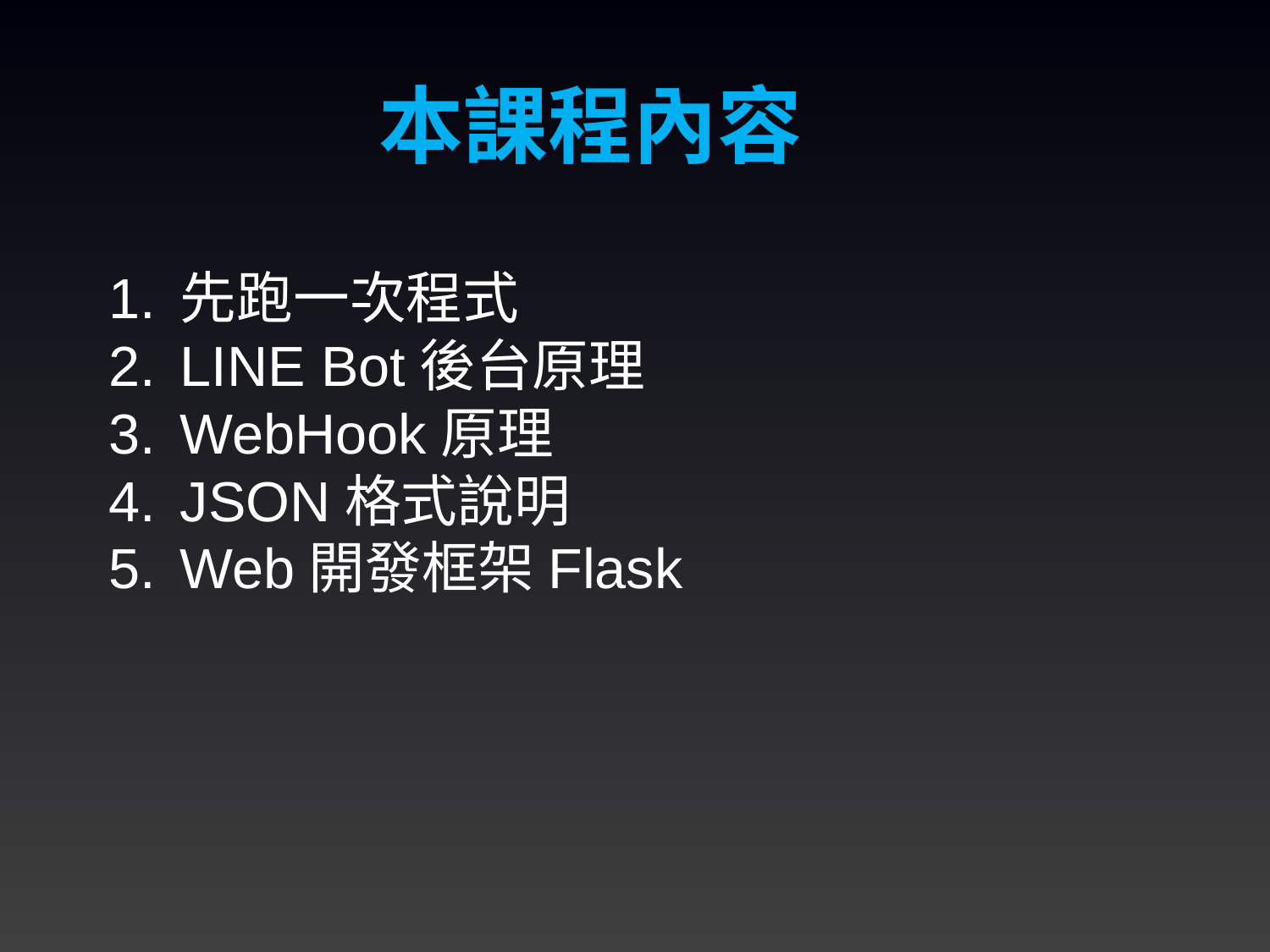

本課程內容
先跑一次程式
LINE Bot後台原理
WebHook原理
JSON格式說明
Web開發框架Flask